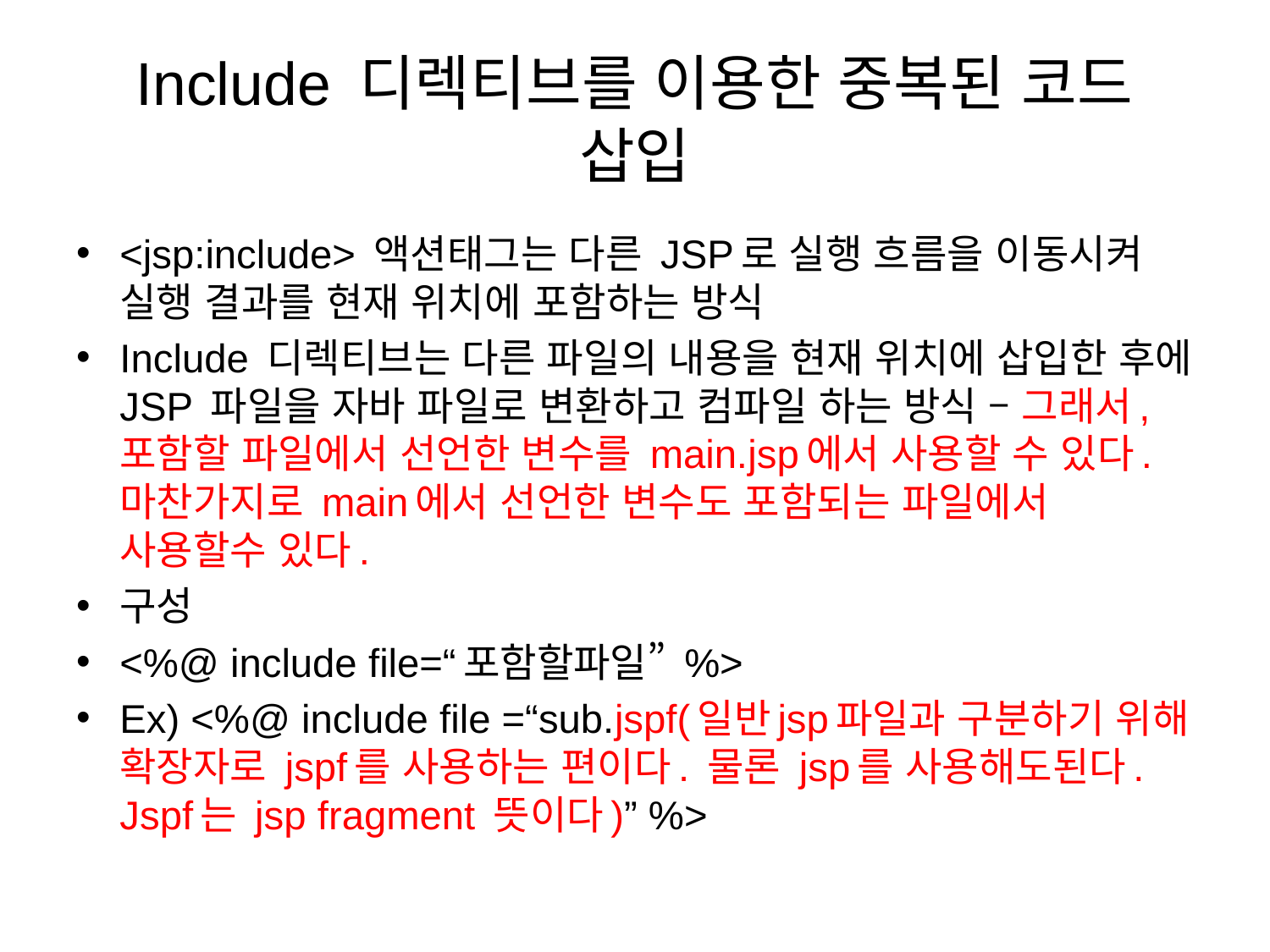

# Include 디렉티브를 이용한 중복된 코드 삽입
<jsp:include> 액션태그는 다른 JSP로 실행 흐름을 이동시켜 실행 결과를 현재 위치에 포함하는 방식
Include 디렉티브는 다른 파일의 내용을 현재 위치에 삽입한 후에 JSP 파일을 자바 파일로 변환하고 컴파일 하는 방식 – 그래서, 포함할 파일에서 선언한 변수를 main.jsp에서 사용할 수 있다. 마찬가지로 main에서 선언한 변수도 포함되는 파일에서 사용할수 있다.
구성
<%@ include file=“포함할파일” %>
Ex) <%@ include file =“sub.jspf(일반jsp파일과 구분하기 위해 확장자로 jspf를 사용하는 편이다. 물론 jsp를 사용해도된다. Jspf는 jsp fragment 뜻이다)” %>